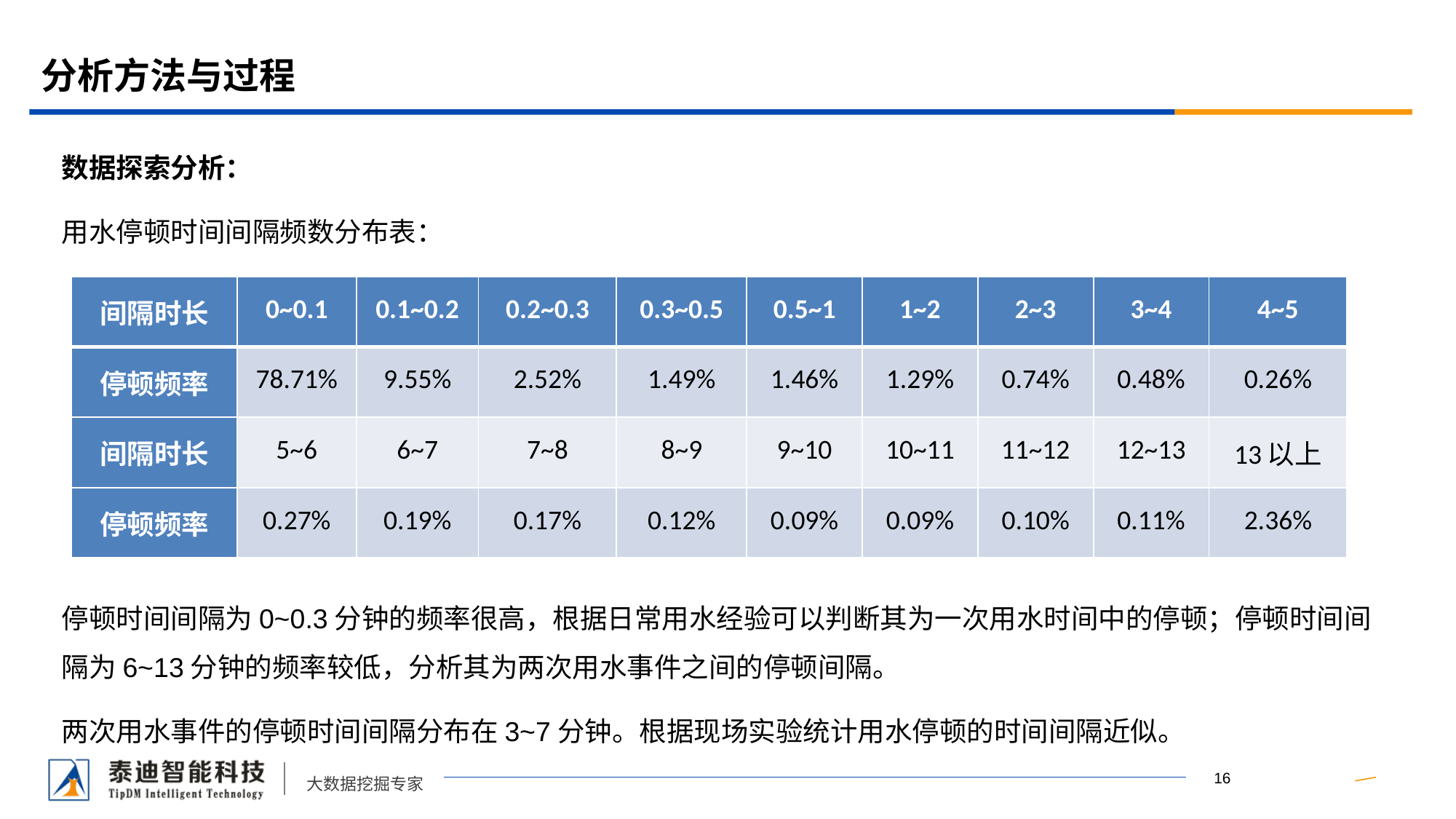

# 分析方法与过程
数据探索分析：
用水停顿时间间隔频数分布表：

停顿时间间隔为0~0.3分钟的频率很高，根据日常用水经验可以判断其为一次用水时间中的停顿；停顿时间间隔为6~13分钟的频率较低，分析其为两次用水事件之间的停顿间隔。
两次用水事件的停顿时间间隔分布在3~7分钟。根据现场实验统计用水停顿的时间间隔近似。

| 间隔时长 | 0~0.1 | 0.1~0.2 | 0.2~0.3 | 0.3~0.5 | 0.5~1 | 1~2 | 2~3 | 3~4 | 4~5 |
| --- | --- | --- | --- | --- | --- | --- | --- | --- | --- |
| 停顿频率 | 78.71% | 9.55% | 2.52% | 1.49% | 1.46% | 1.29% | 0.74% | 0.48% | 0.26% |
| 间隔时长 | 5~6 | 6~7 | 7~8 | 8~9 | 9~10 | 10~11 | 11~12 | 12~13 | 13以上 |
| 停顿频率 | 0.27% | 0.19% | 0.17% | 0.12% | 0.09% | 0.09% | 0.10% | 0.11% | 2.36% |